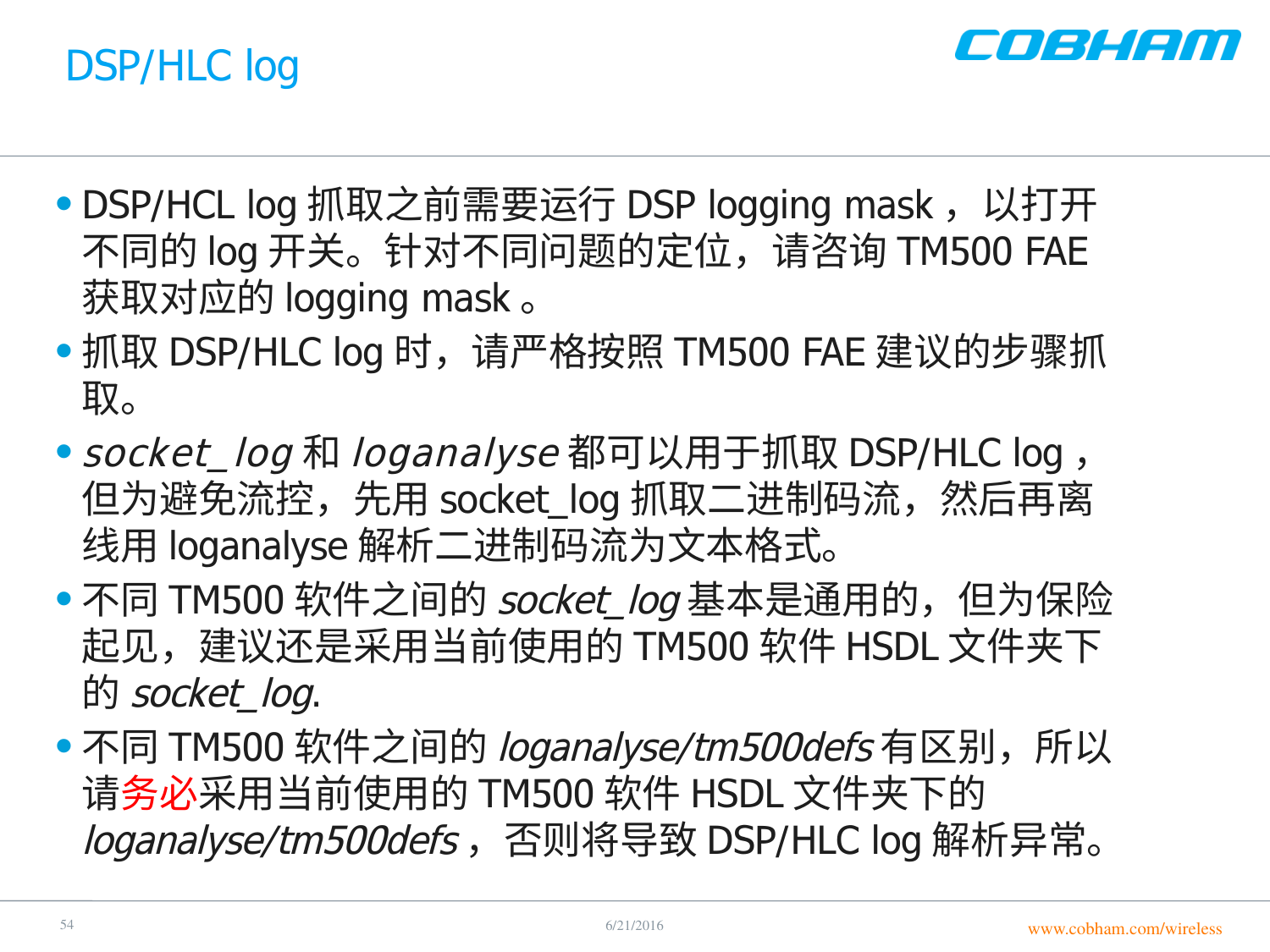

# DSP/HLC log
DSP/HCL log抓取之前需要运行DSP logging mask，以打开不同的log开关。针对不同问题的定位，请咨询TM500 FAE获取对应的logging mask。
抓取DSP/HLC log时，请严格按照TM500 FAE建议的步骤抓取。
socket_log和loganalyse都可以用于抓取DSP/HLC log，但为避免流控，先用socket_log抓取二进制码流，然后再离线用loganalyse解析二进制码流为文本格式。
不同TM500软件之间的socket_log基本是通用的，但为保险起见，建议还是采用当前使用的TM500软件HSDL文件夹下的socket_log.
不同TM500软件之间的loganalyse/tm500defs有区别，所以请务必采用当前使用的TM500软件HSDL文件夹下的loganalyse/tm500defs，否则将导致DSP/HLC log解析异常。
54
6/21/2016